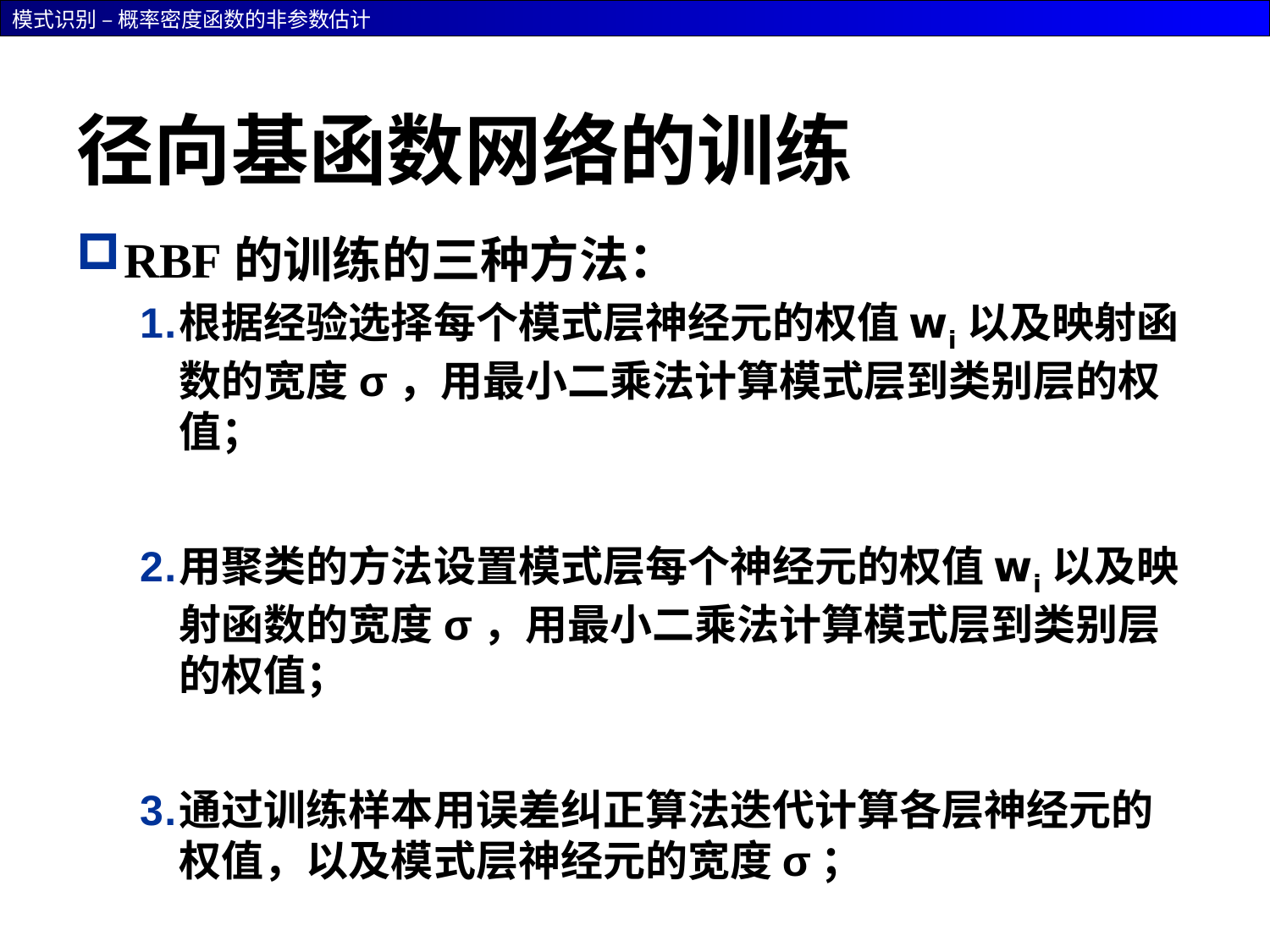

# 径向基函数网络的训练
RBF的训练的三种方法：
根据经验选择每个模式层神经元的权值wi以及映射函数的宽度σ，用最小二乘法计算模式层到类别层的权值；

用聚类的方法设置模式层每个神经元的权值wi以及映射函数的宽度σ，用最小二乘法计算模式层到类别层的权值；

通过训练样本用误差纠正算法迭代计算各层神经元的权值，以及模式层神经元的宽度σ；